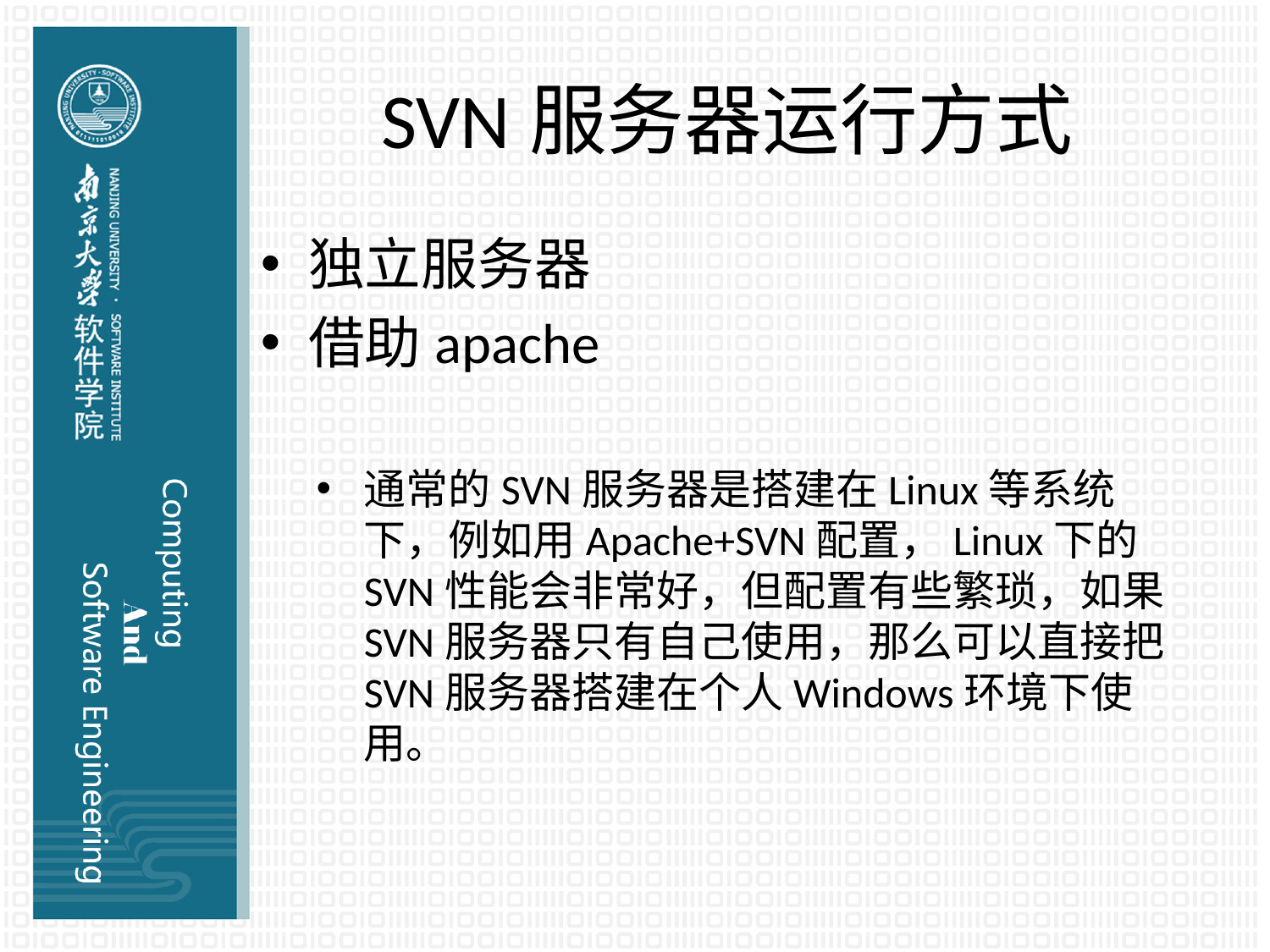

# SVN服务器运行方式
独立服务器
借助apache

通常的SVN服务器是搭建在Linux等系统下，例如用Apache+SVN配置，Linux下的SVN性能会非常好，但配置有些繁琐，如果SVN服务器只有自己使用，那么可以直接把SVN服务器搭建在个人Windows环境下使用。